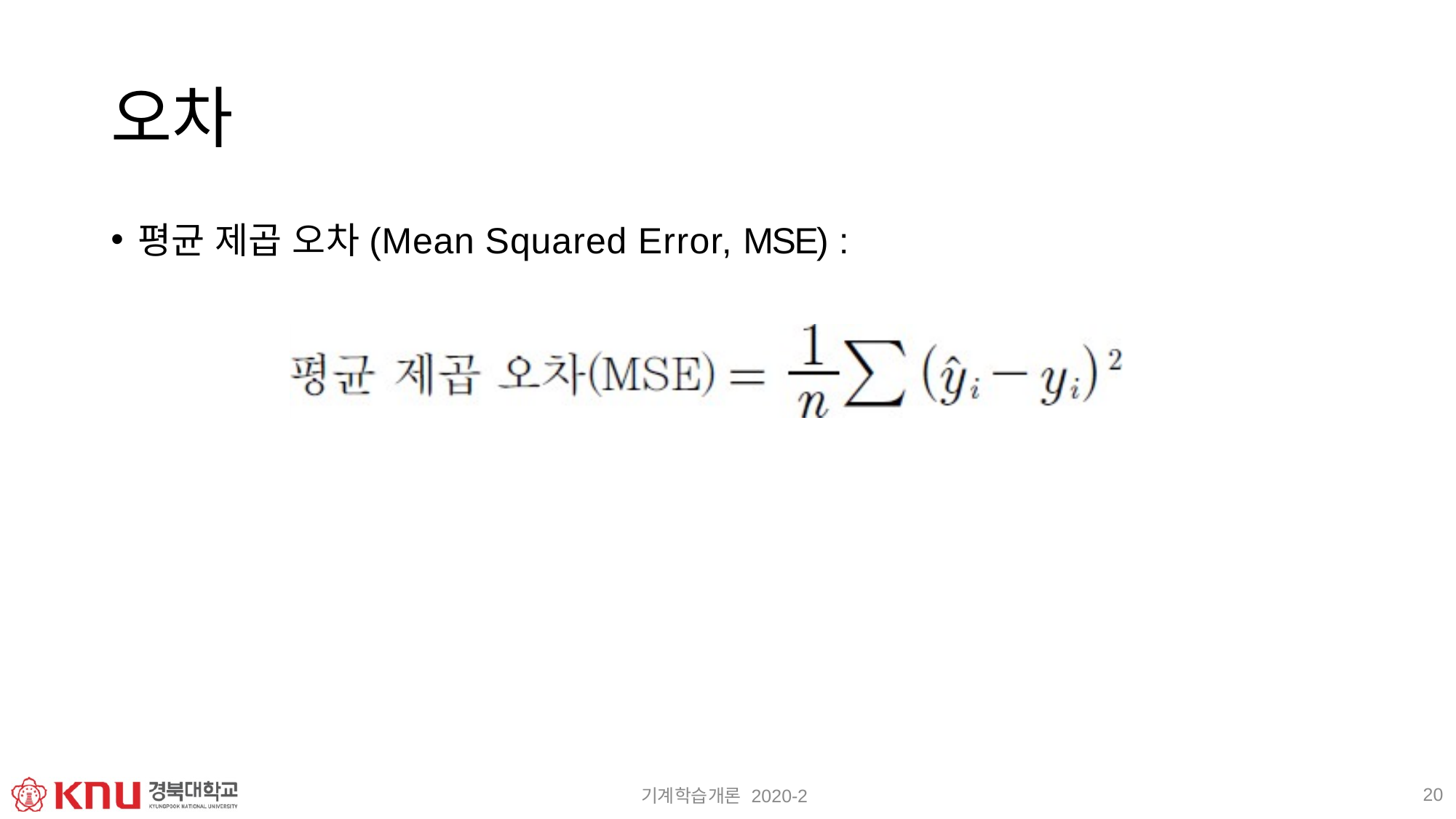

# 오차
평균 제곱 오차(Mean Squared Error, MSE) :

20
기계학습개론 2020-2